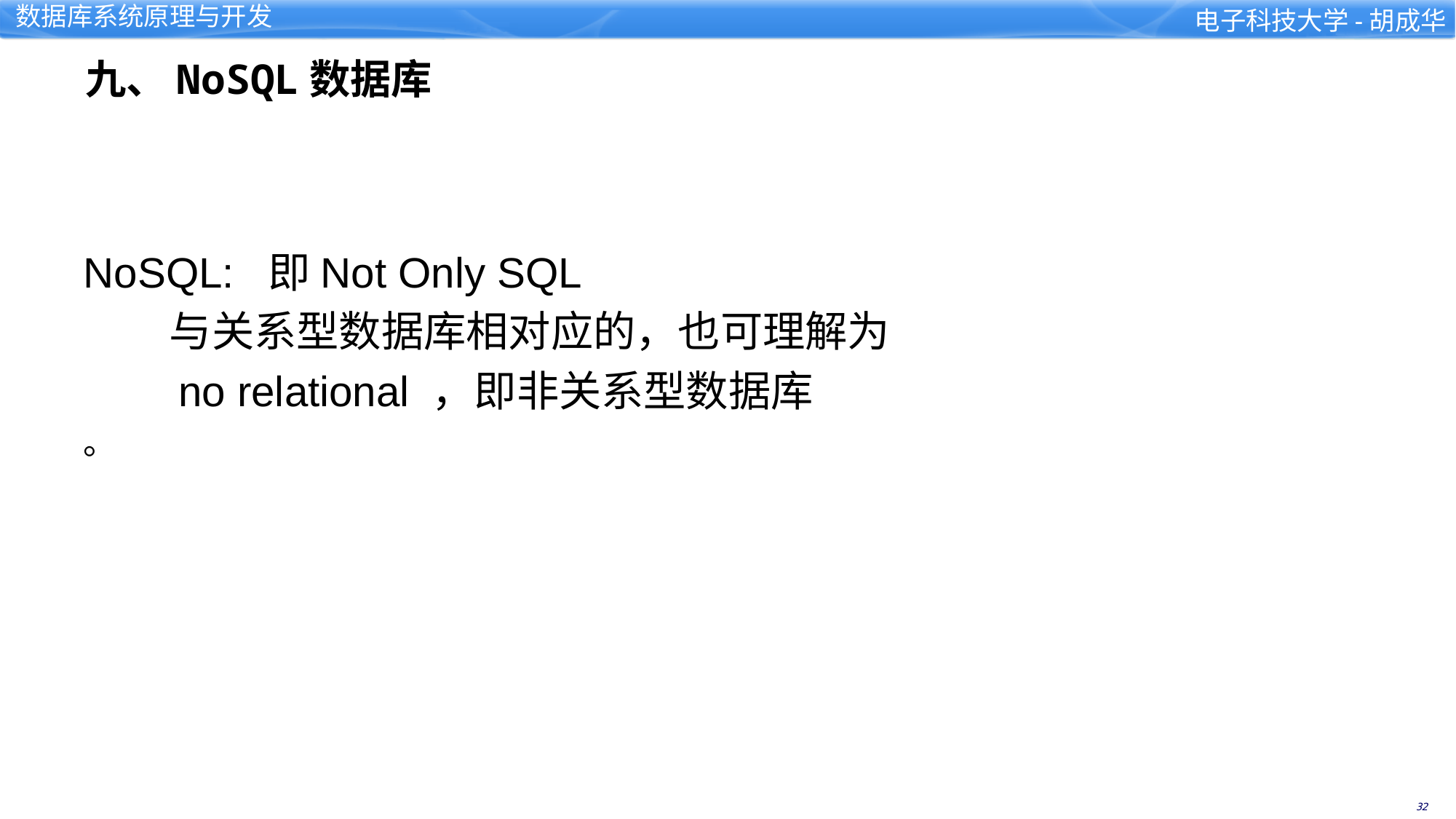

# 九、NoSQL数据库

NoSQL:  即Not Only SQL
        与关系型数据库相对应的，也可理解为
        no relational ，即非关系型数据库
。